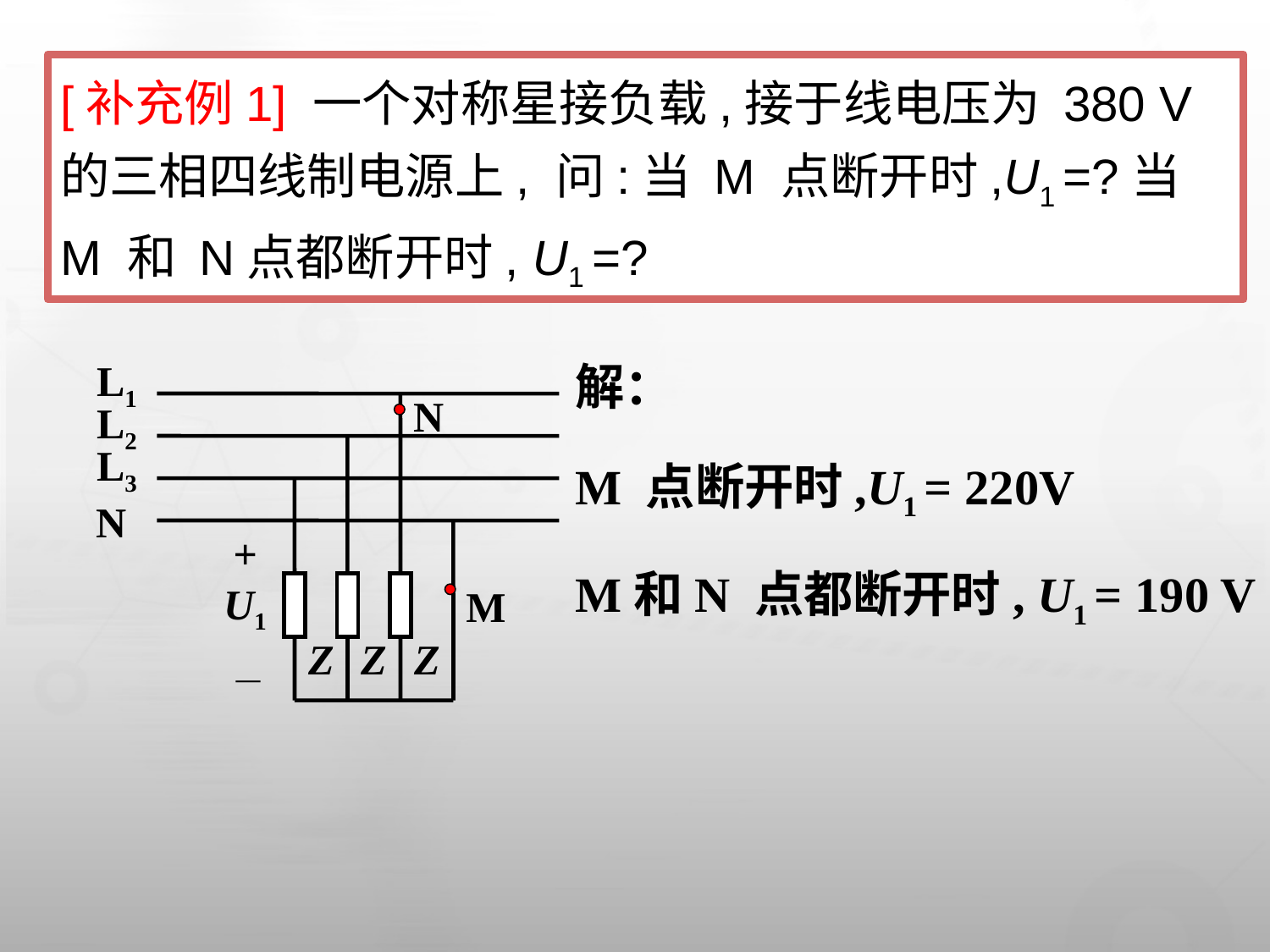

[补充例1] 一个对称星接负载,接于线电压为 380 V的三相四线制电源上, 问:当 M 点断开时,U1 =?当 M 和 N点都断开时, U1 =?
L1
N
L2

L3

N

 +
U1
 —

M

Z
Z
Z

解：
M 点断开时,U1 = 220V
M和N 点都断开时, U1 = 190 V